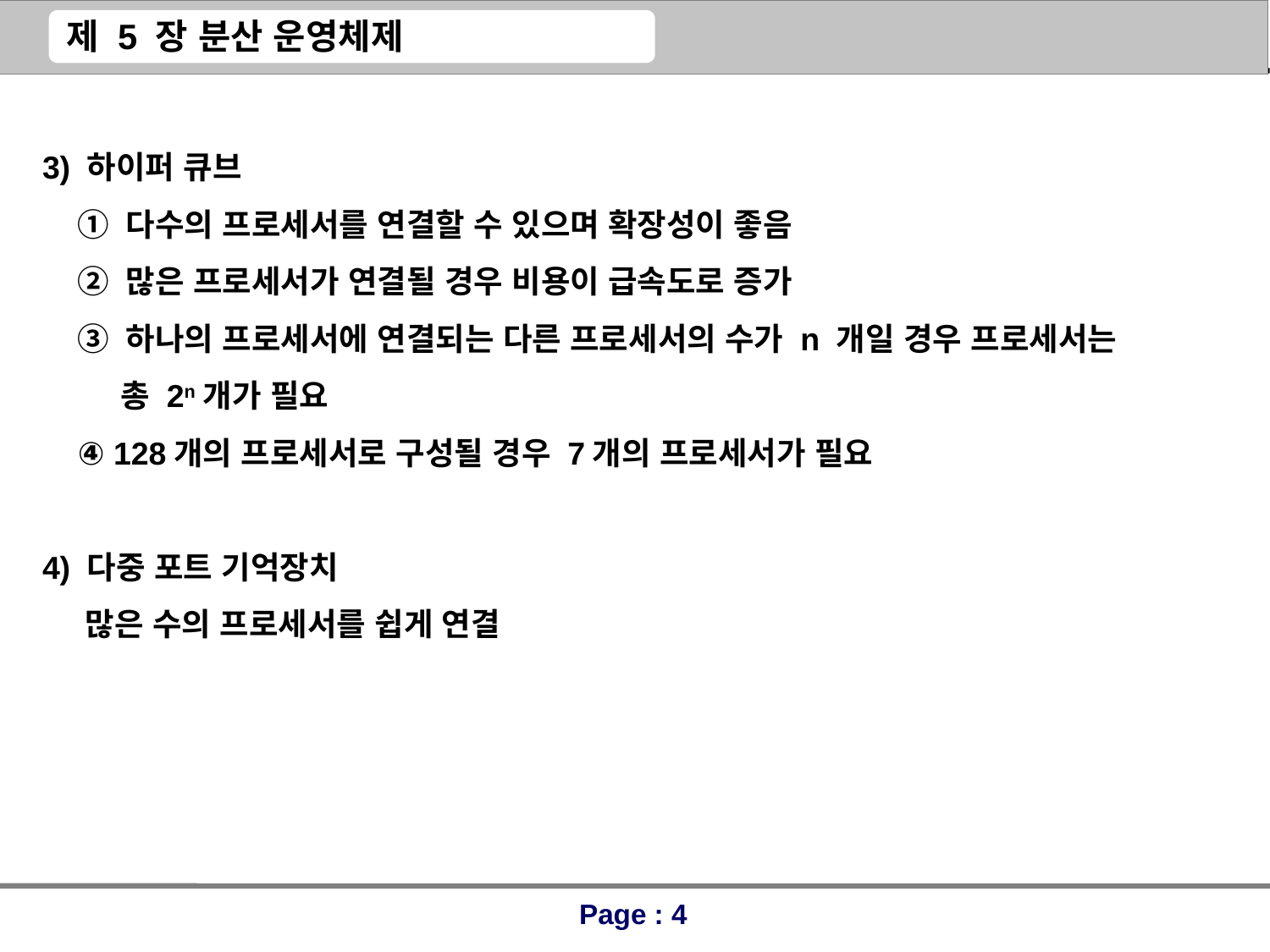

3) 하이퍼 큐브
    ① 다수의 프로세서를 연결할 수 있으며 확장성이 좋음
    ② 많은 프로세서가 연결될 경우 비용이 급속도로 증가
    ③ 하나의 프로세서에 연결되는 다른 프로세서의 수가 n 개일 경우 프로세서는
        총 2n개가 필요
    ④ 128개의 프로세서로 구성될 경우 7개의 프로세서가 필요

4) 다중 포트 기억장치
    많은 수의 프로세서를 쉽게 연결
Page : 4